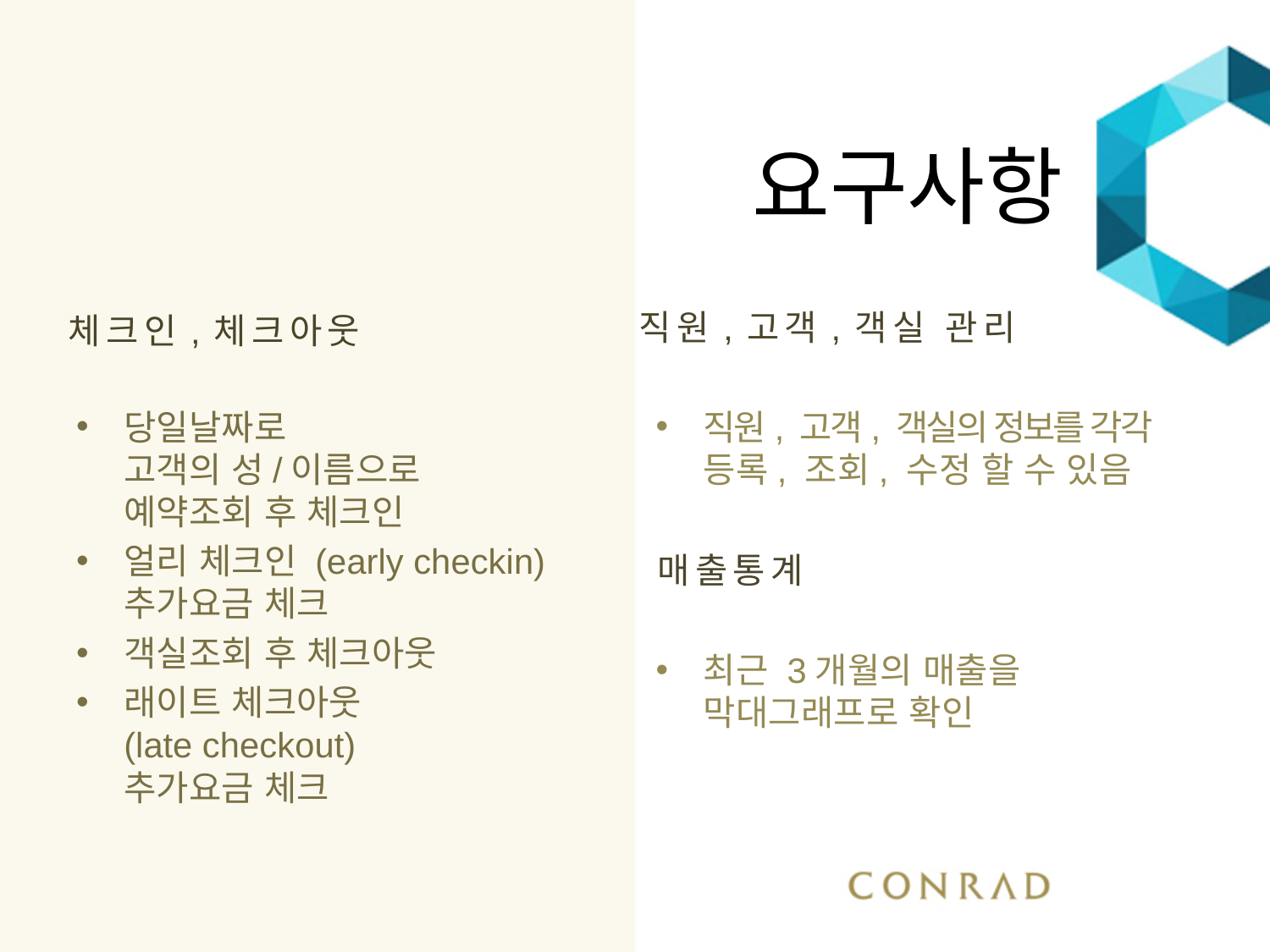

요구사항
직원,고객,객실 관리
체크인,체크아웃
직원, 고객, 객실의 정보를 각각
등록, 조회, 수정 할 수 있음
당일날짜로
고객의 성/이름으로
예약조회 후 체크인
얼리 체크인 (early checkin)
추가요금 체크
객실조회 후 체크아웃
래이트 체크아웃
(late checkout)
추가요금 체크
매출통계
최근 3개월의 매출을
막대그래프로 확인